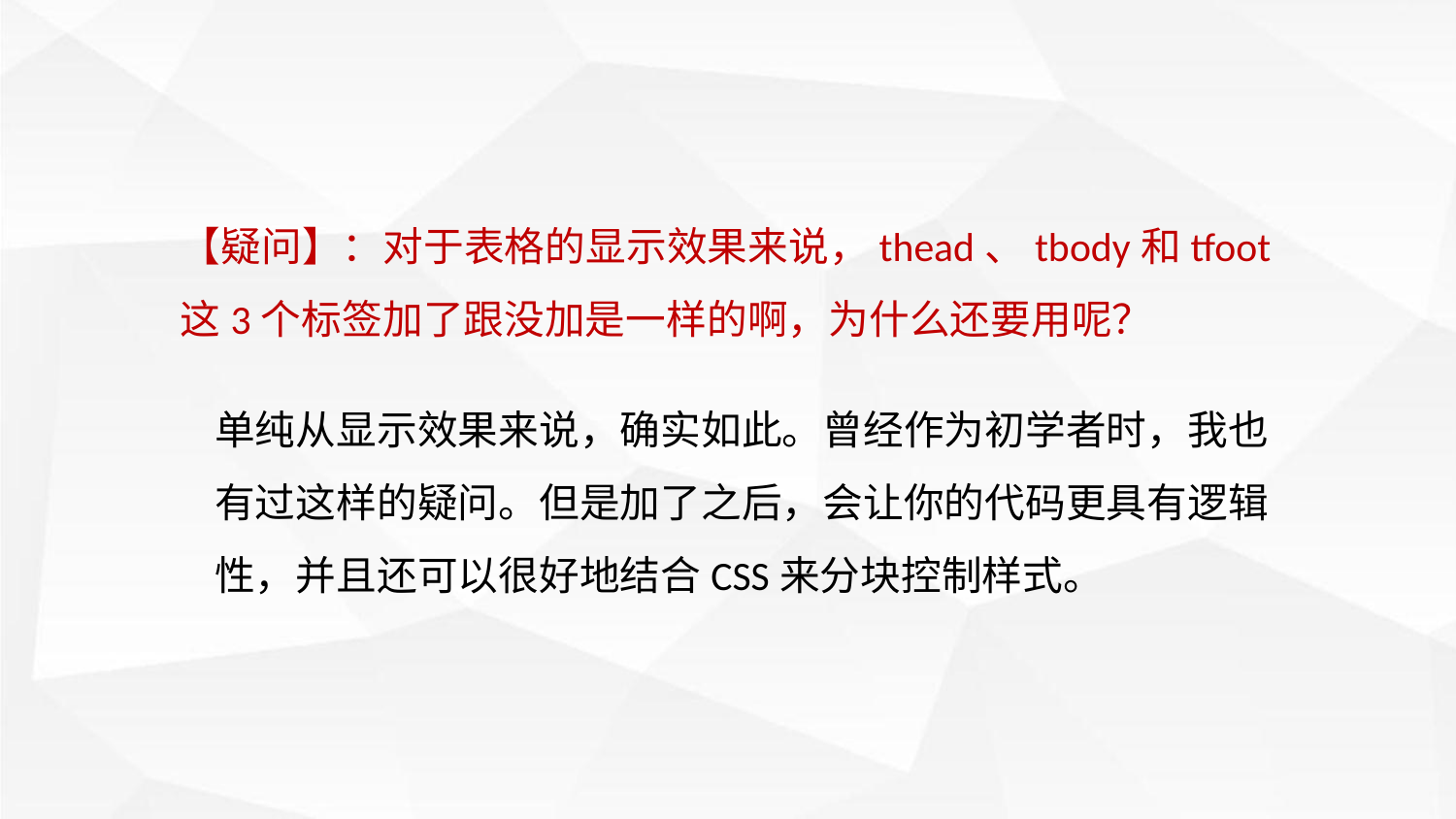

【疑问】：对于表格的显示效果来说，thead、tbody和tfoot这3个标签加了跟没加是一样的啊，为什么还要用呢？
单纯从显示效果来说，确实如此。曾经作为初学者时，我也有过这样的疑问。但是加了之后，会让你的代码更具有逻辑性，并且还可以很好地结合CSS来分块控制样式。